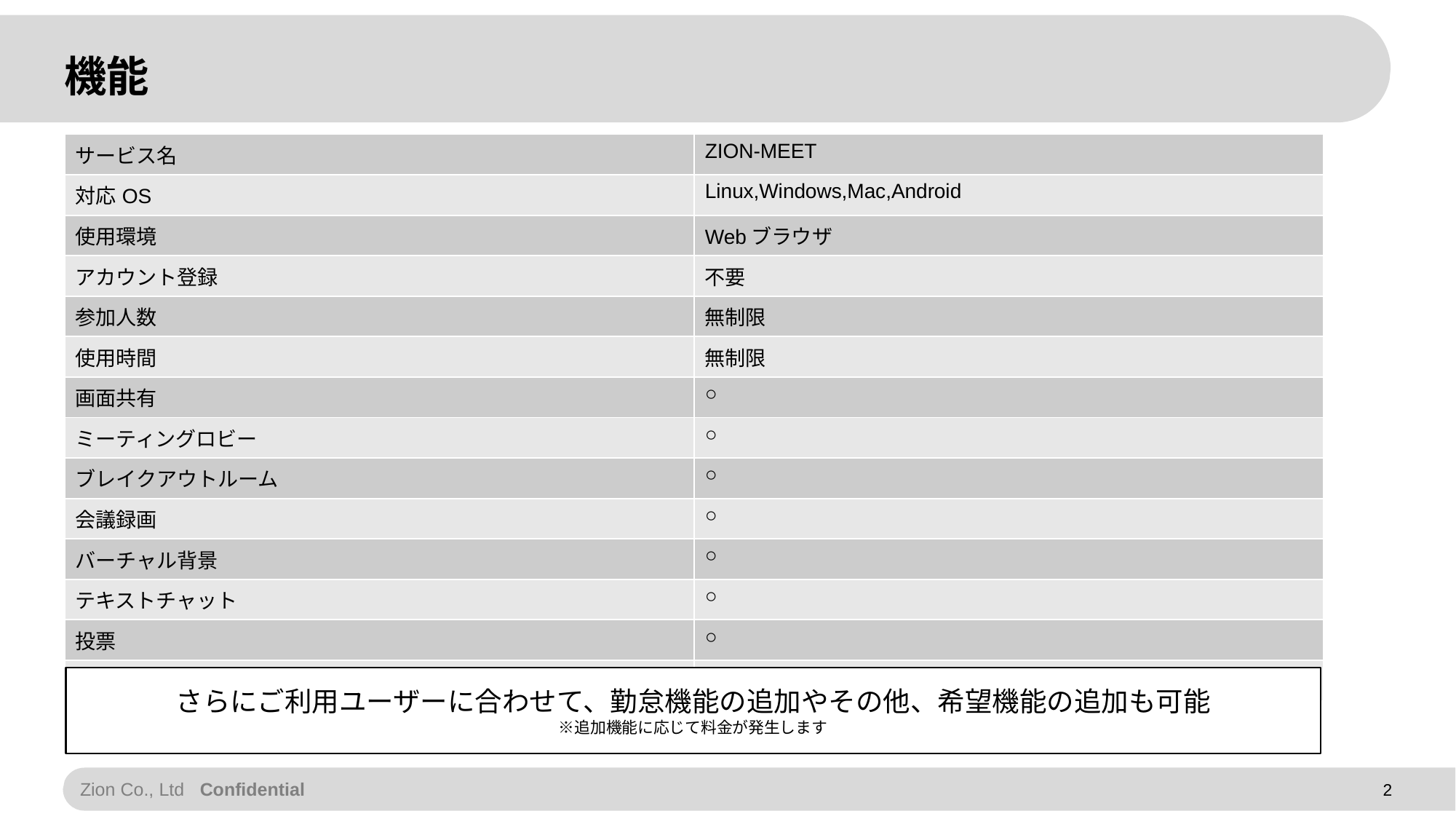

# 機能
| サービス名 | ZION-MEET |
| --- | --- |
| 対応OS | Linux,Windows,Mac,Android |
| 使用環境 | Webブラウザ |
| アカウント登録 | 不要 |
| 参加人数 | 無制限 |
| 使用時間 | 無制限 |
| 画面共有 | ○ |
| ミーティングロビー | ○ |
| ブレイクアウトルーム | ○ |
| 会議録画 | ○ |
| バーチャル背景 | ○ |
| テキストチャット | ○ |
| 投票 | ○ |
| 手を挙げる（リアクション） | ○ |
さらにご利用ユーザーに合わせて、勤怠機能の追加やその他、希望機能の追加も可能
※追加機能に応じて料金が発生します